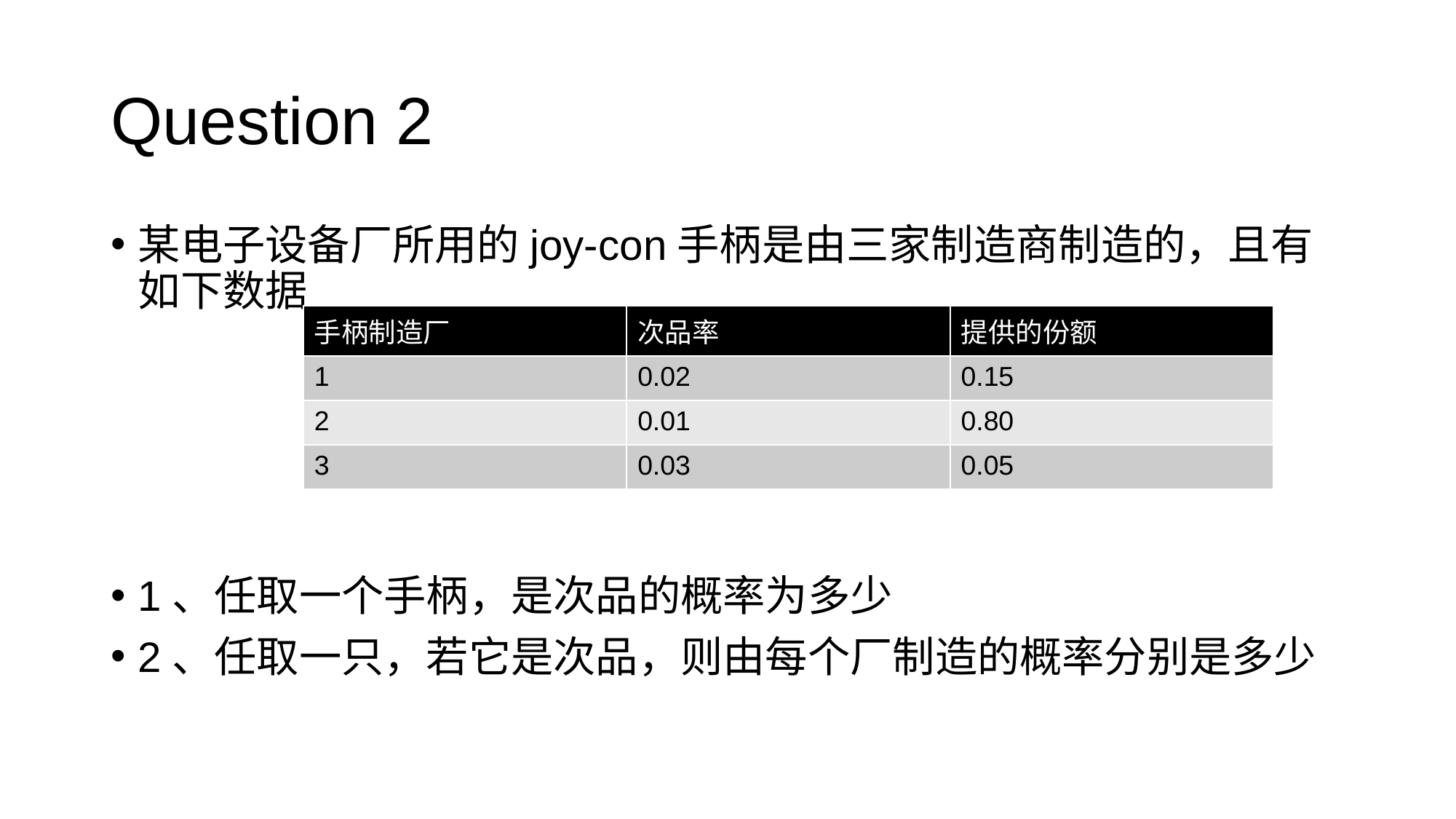

# Question 2
某电子设备厂所用的joy-con手柄是由三家制造商制造的，且有如下数据

1、任取一个手柄，是次品的概率为多少
2、任取一只，若它是次品，则由每个厂制造的概率分别是多少

| 手柄制造厂 | 次品率 | 提供的份额 |
| --- | --- | --- |
| 1 | 0.02 | 0.15 |
| 2 | 0.01 | 0.80 |
| 3 | 0.03 | 0.05 |